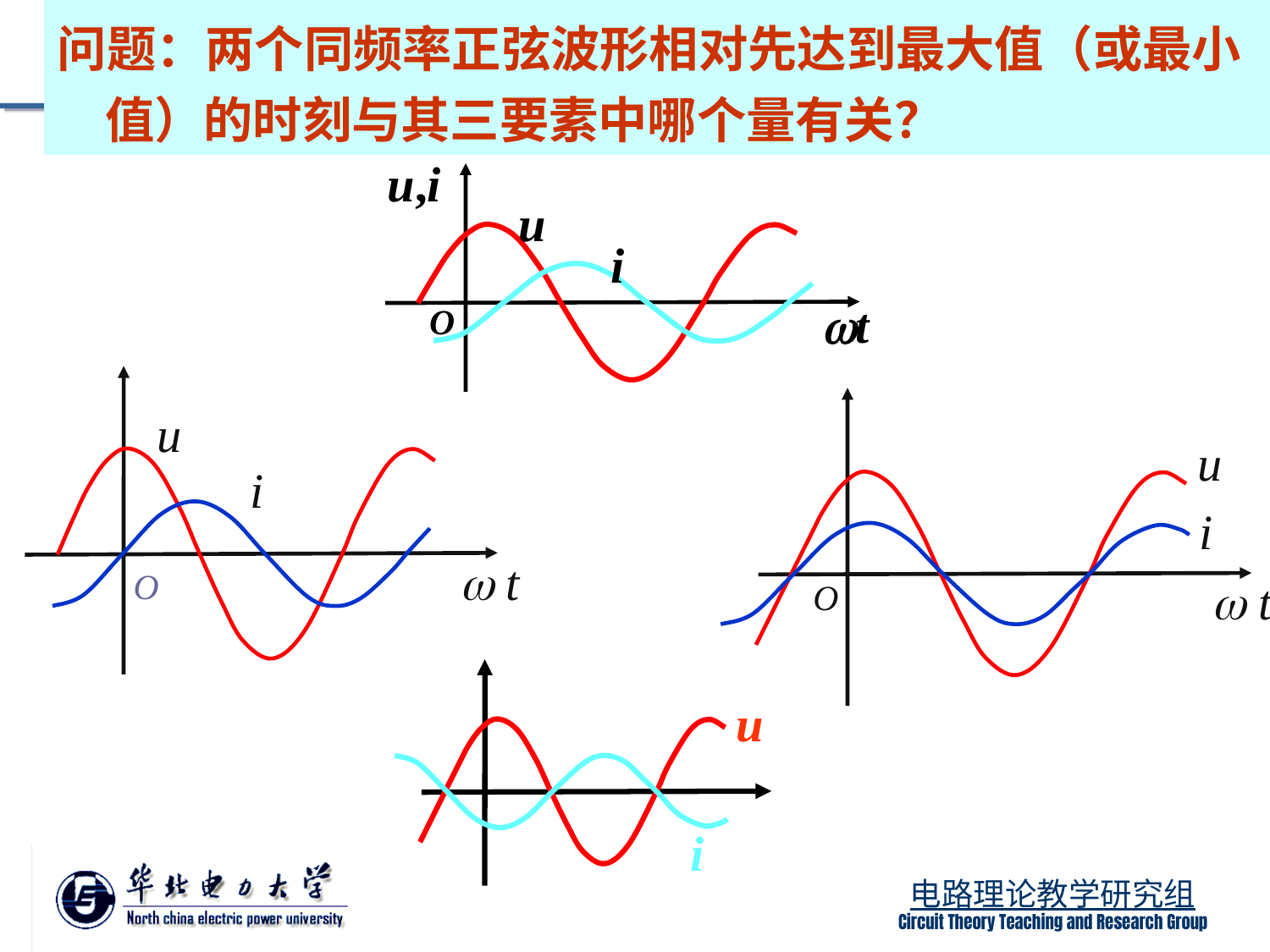

问题：两个同频率正弦波形相对先达到最大值（或最小值）的时刻与其三要素中哪个量有关？
u,i

u

 i

ωt
O

u

 i

ω t

O

u

 i

ω t
O

u, i

u

ω t

0
 i